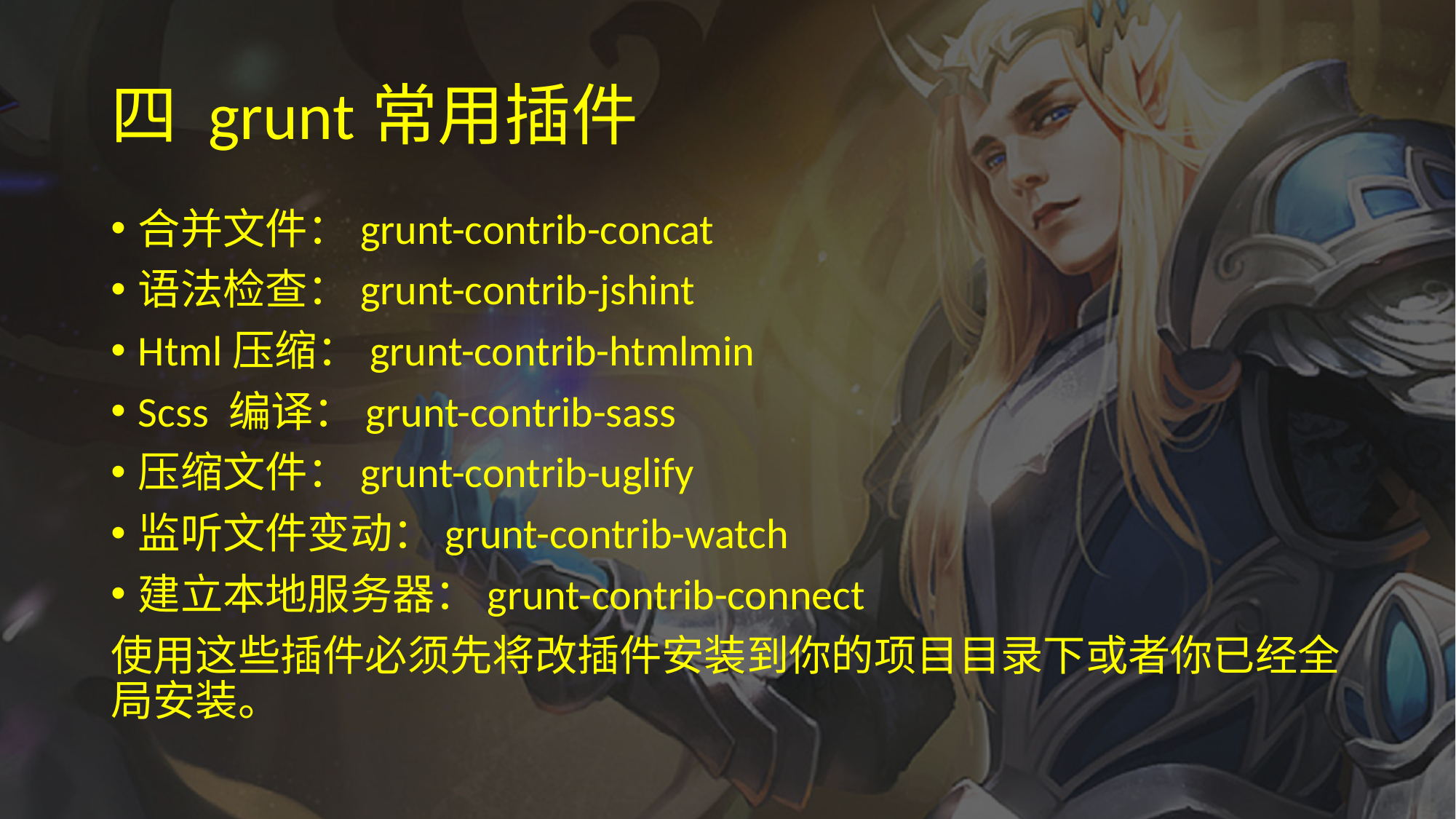

# 四 grunt常用插件
合并文件：grunt-contrib-concat
语法检查：grunt-contrib-jshint
Html压缩：grunt-contrib-htmlmin
Scss 编译：grunt-contrib-sass
压缩文件：grunt-contrib-uglify
监听文件变动：grunt-contrib-watch
建立本地服务器：grunt-contrib-connect
使用这些插件必须先将改插件安装到你的项目目录下或者你已经全局安装。